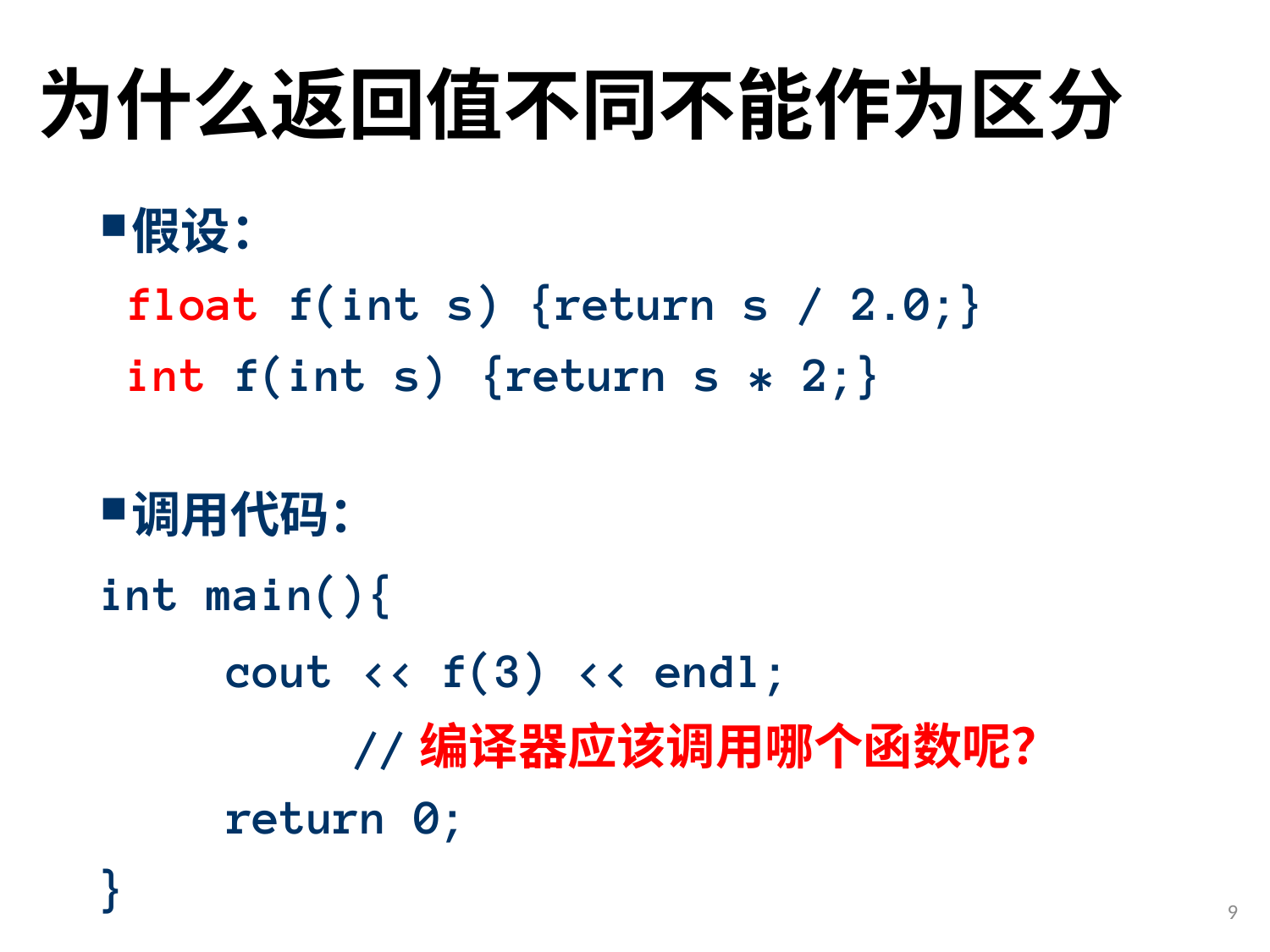

# 为什么返回值不同不能作为区分
假设：
 float f(int s) {return s / 2.0;}
 int f(int s)	{return s * 2;}

调用代码：
int main(){
	cout << f(3) << endl;
		//编译器应该调用哪个函数呢？
	return 0;
}
9